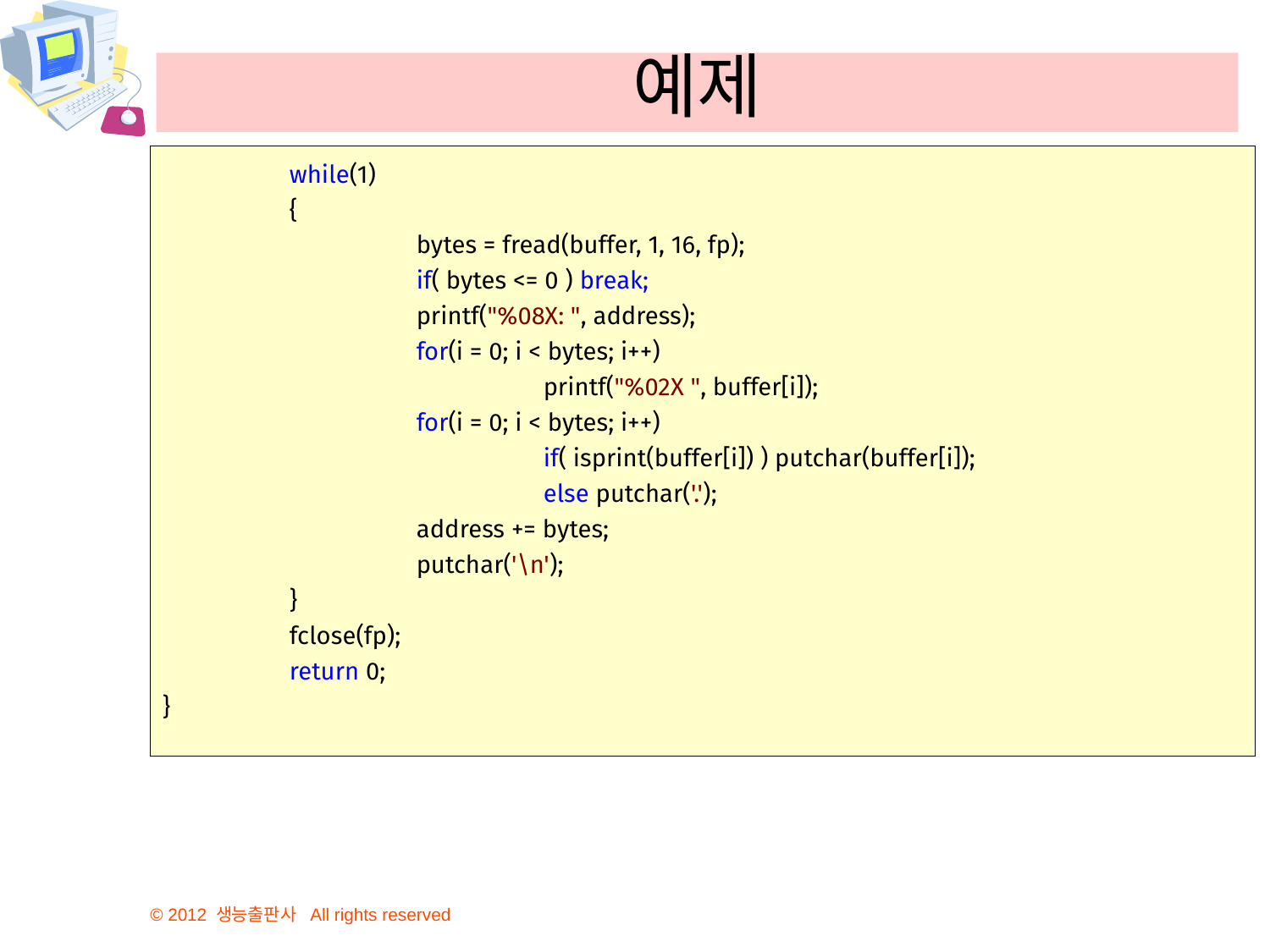

# 예제
	while(1)
	{
		bytes = fread(buffer, 1, 16, fp);
		if( bytes <= 0 ) break;
		printf("%08X: ", address);
		for(i = 0; i < bytes; i++)
			printf("%02X ", buffer[i]);
		for(i = 0; i < bytes; i++)
			if( isprint(buffer[i]) ) putchar(buffer[i]);
			else putchar('.');
		address += bytes;
		putchar('\n');
	}
	fclose(fp);
	return 0;
}